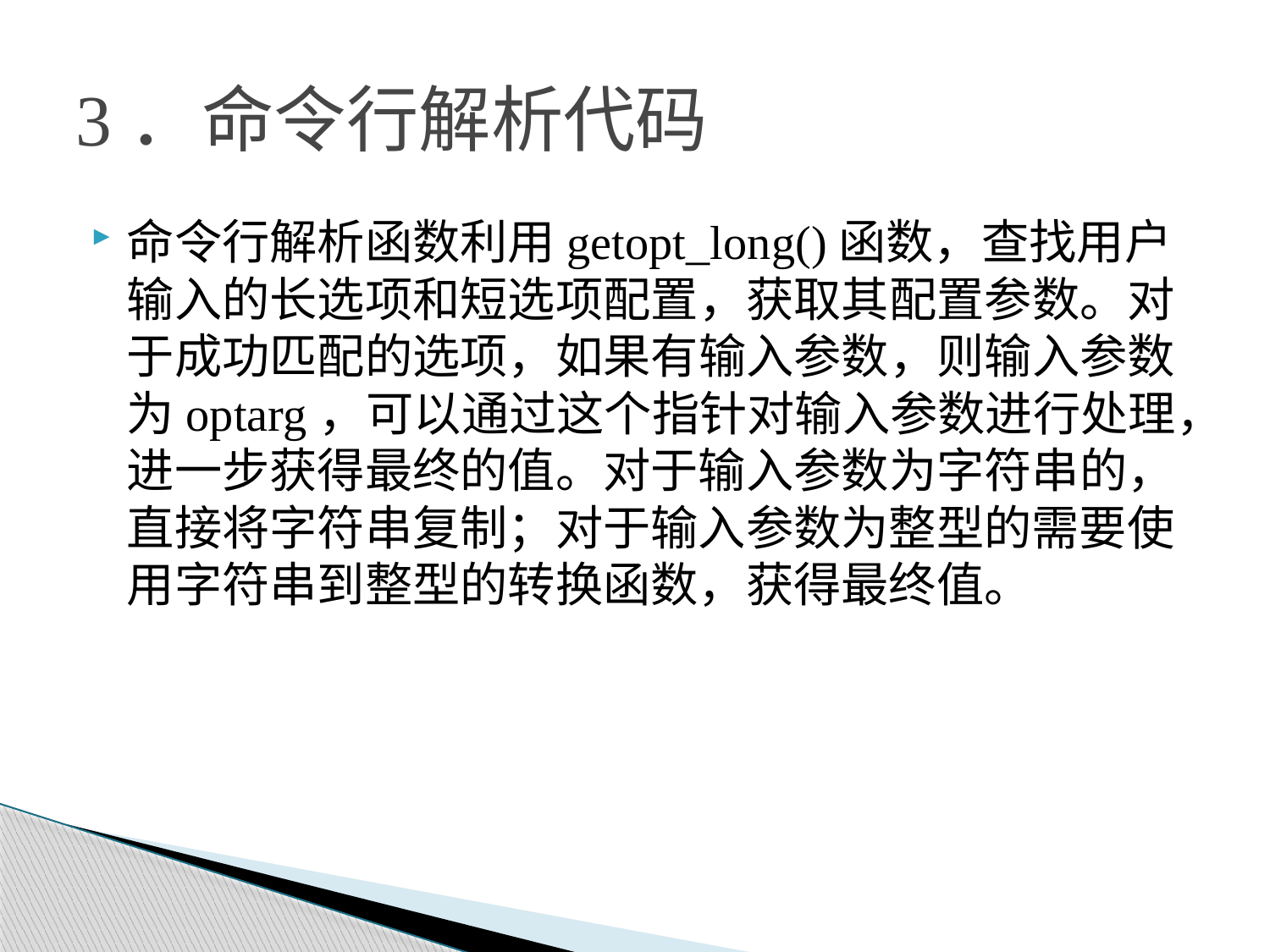

# 3．命令行解析代码
命令行解析函数利用getopt_long()函数，查找用户输入的长选项和短选项配置，获取其配置参数。对于成功匹配的选项，如果有输入参数，则输入参数为optarg，可以通过这个指针对输入参数进行处理，进一步获得最终的值。对于输入参数为字符串的，直接将字符串复制；对于输入参数为整型的需要使用字符串到整型的转换函数，获得最终值。